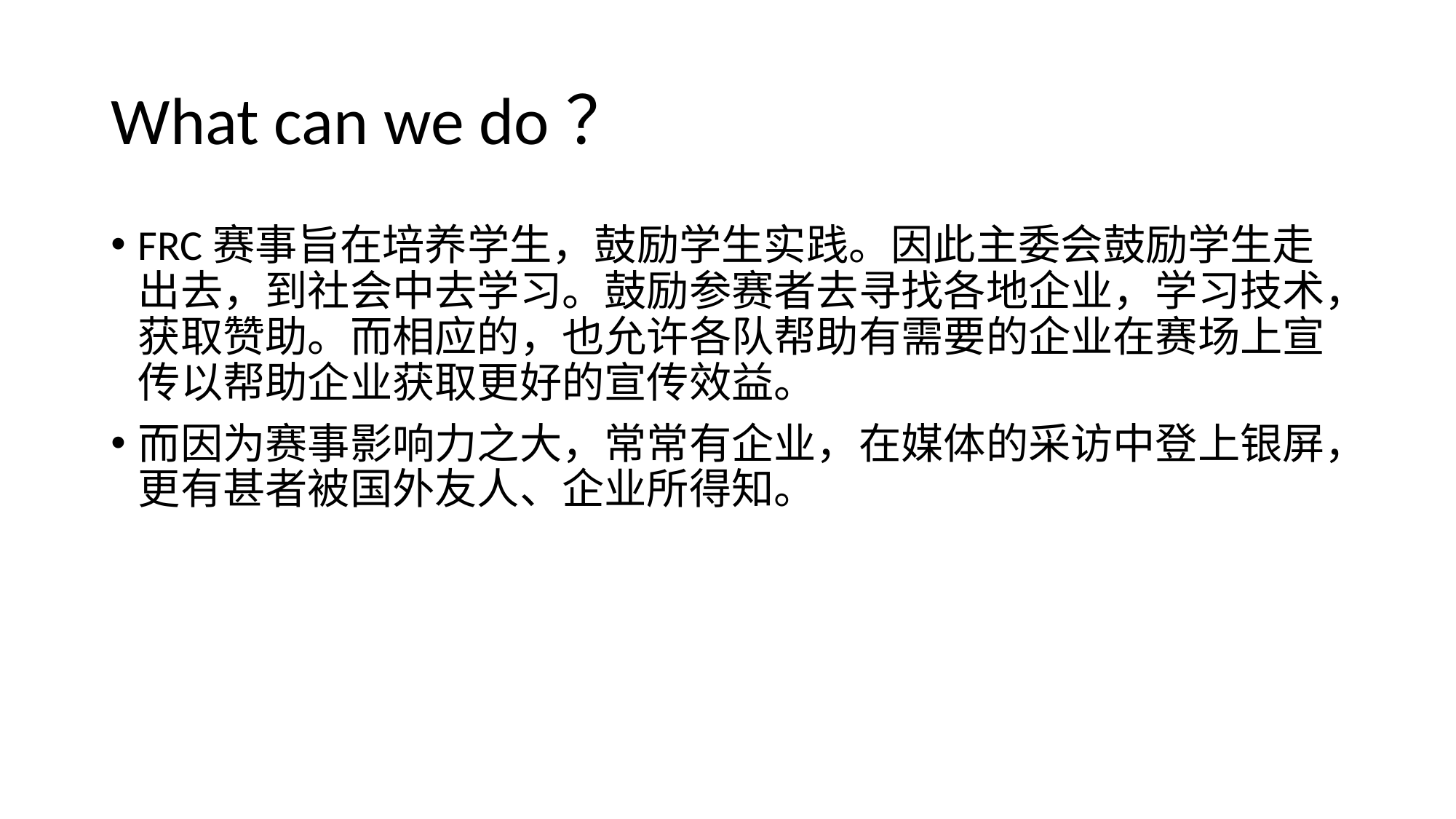

# What can we do？
FRC赛事旨在培养学生，鼓励学生实践。因此主委会鼓励学生走出去，到社会中去学习。鼓励参赛者去寻找各地企业，学习技术，获取赞助。而相应的，也允许各队帮助有需要的企业在赛场上宣传以帮助企业获取更好的宣传效益。
而因为赛事影响力之大，常常有企业，在媒体的采访中登上银屏，更有甚者被国外友人、企业所得知。